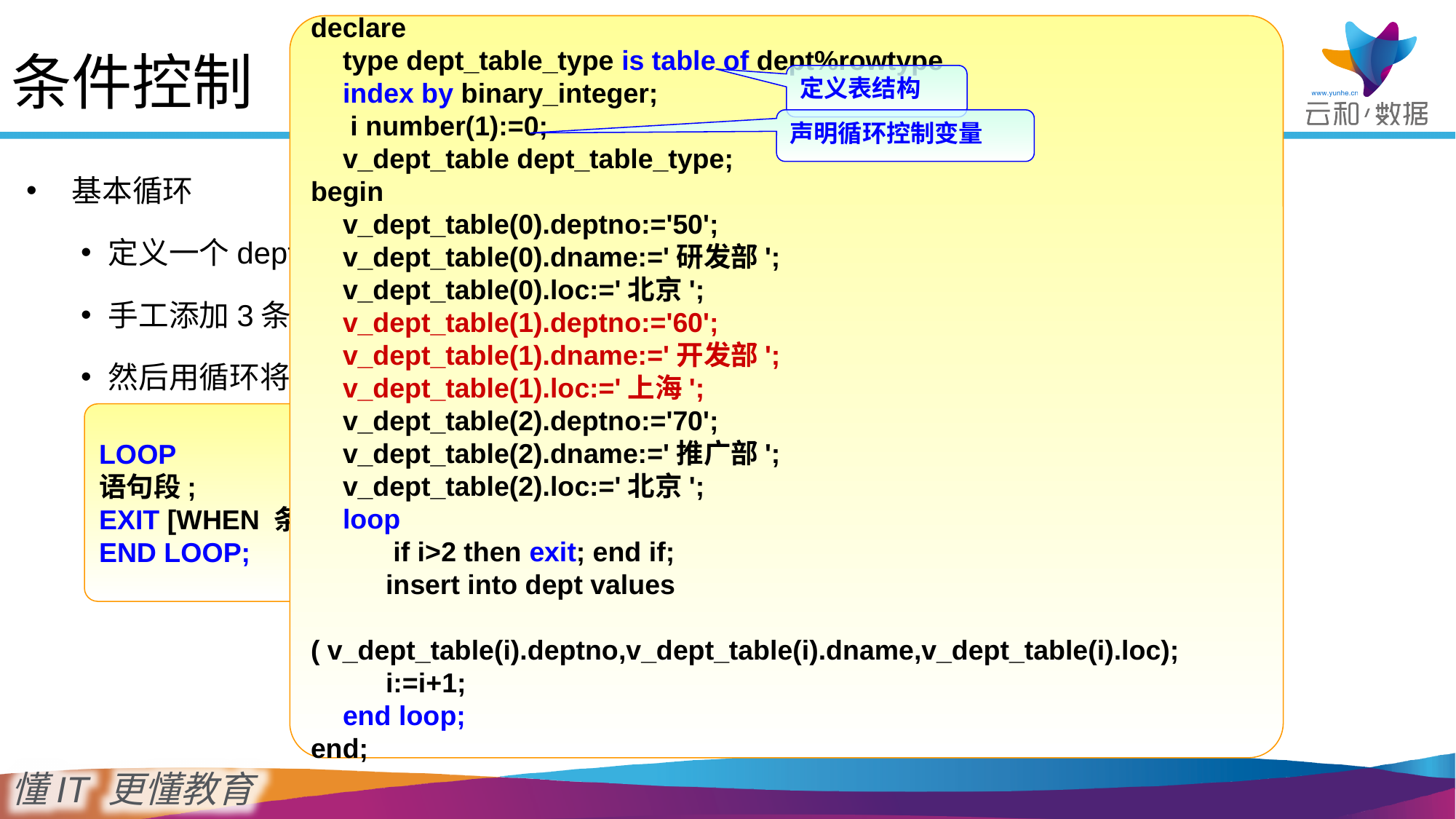

declare
  	type dept_table_type is table of dept%rowtype
  	index by binary_integer;
 	 i number(1):=0;
  	v_dept_table dept_table_type;
begin
  	v_dept_table(0).deptno:='50';
  	v_dept_table(0).dname:='研发部';
  	v_dept_table(0).loc:='北京';
  	v_dept_table(1).deptno:='60';
  	v_dept_table(1).dname:='开发部';
  	v_dept_table(1).loc:='上海';
  	v_dept_table(2).deptno:='70';
  	v_dept_table(2).dname:='推广部';
  	v_dept_table(2).loc:='北京';
  	loop
   		 if i>2 then exit; end if;
    		insert into dept values
			( v_dept_table(i).deptno,v_dept_table(i).dname,v_dept_table(i).loc);
    		i:=i+1;
  	end loop;
end;
条件控制
定义表结构
声明循环控制变量
基本循环
定义一个dept类型的表结构
手工添加3条数据
然后用循环将其数据添加到dept表中。
LOOP
语句段;
EXIT [WHEN 条件表达式]
END LOOP;
19